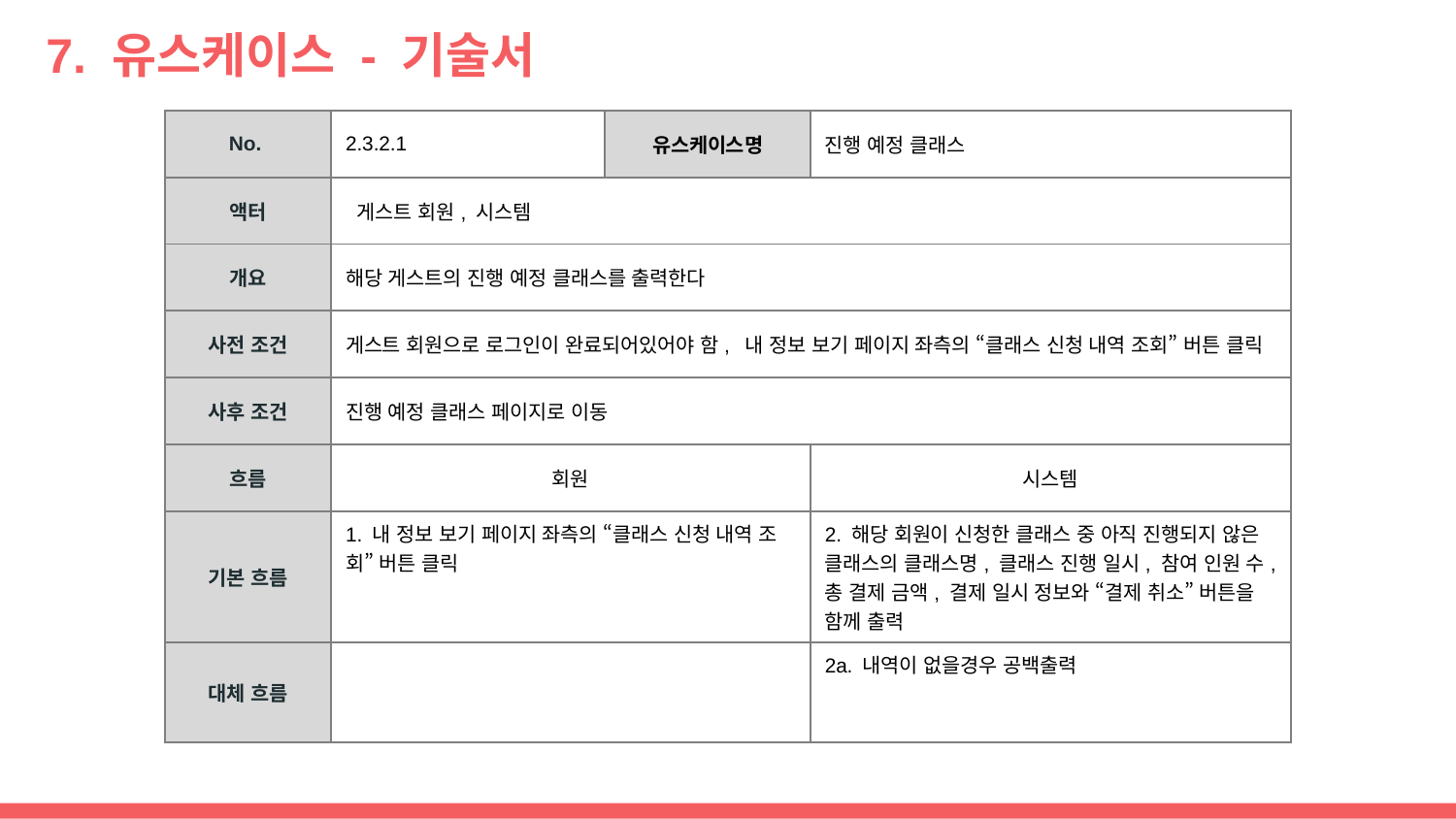

# 7. 유스케이스 - 기술서
| No. | 2.3.2.1 | 유스케이스명 | 진행 예정 클래스 |
| --- | --- | --- | --- |
| 액터 | 게스트 회원, 시스템 |  |  |
| 개요 | 해당 게스트의 진행 예정 클래스를 출력한다 |  |  |
| 사전 조건 | 게스트 회원으로 로그인이 완료되어있어야 함, 내 정보 보기 페이지 좌측의 “클래스 신청 내역 조회” 버튼 클릭 |  |  |
| 사후 조건 | 진행 예정 클래스 페이지로 이동 |  |  |
| 흐름 | 회원 |  | 시스템 |
| 기본 흐름 | 1. 내 정보 보기 페이지 좌측의 “클래스 신청 내역 조회” 버튼 클릭 |  | 2. 해당 회원이 신청한 클래스 중 아직 진행되지 않은 클래스의 클래스명, 클래스 진행 일시, 참여 인원 수, 총 결제 금액, 결제 일시 정보와 “결제 취소” 버튼을 함께 출력 |
| 대체 흐름 |  |  | 2a. 내역이 없을경우 공백출력 |